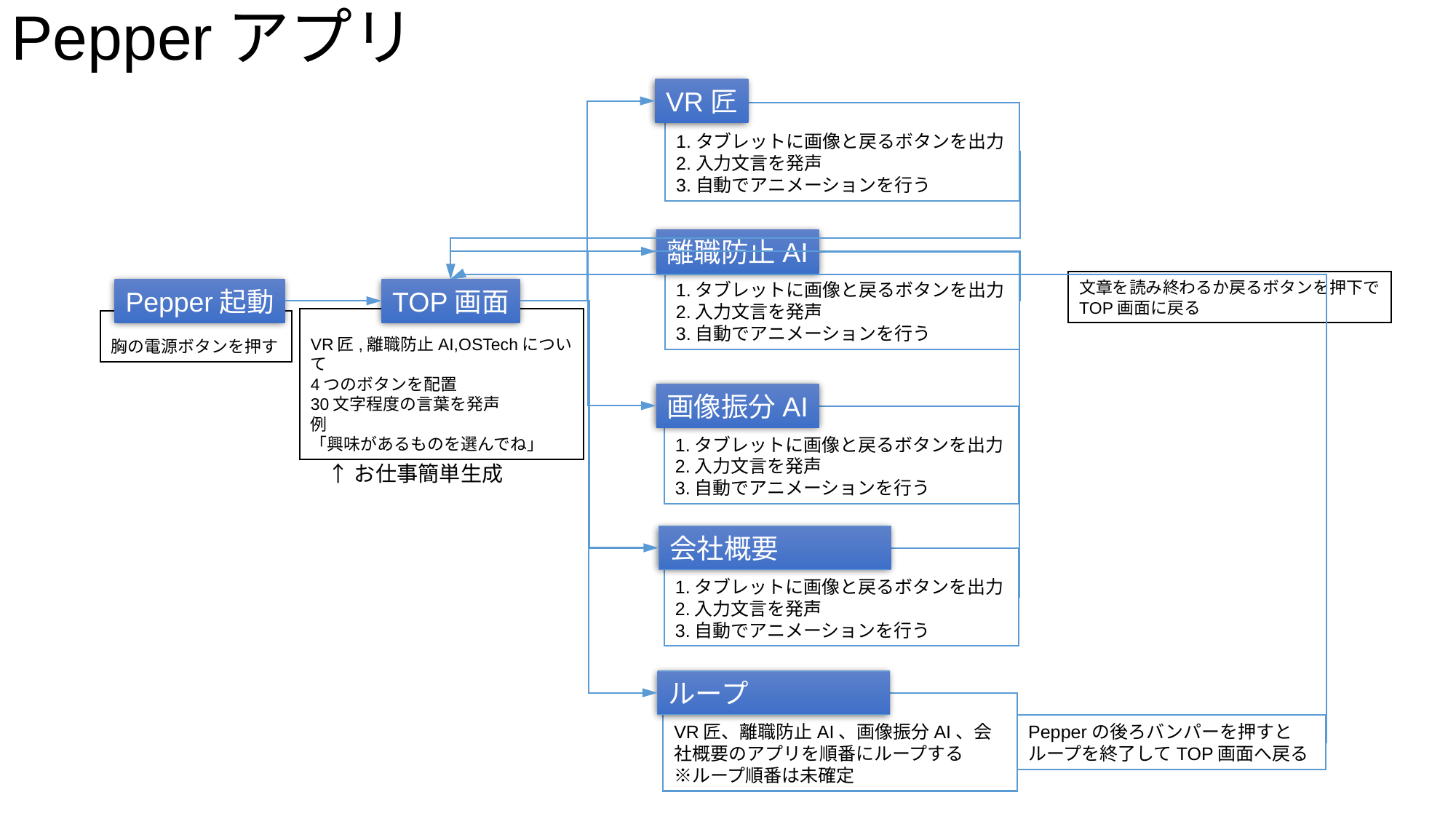

# Pepperアプリ
VR匠
　
1.タブレットに画像と戻るボタンを出力
2.入力文言を発声
3.自動でアニメーションを行う
離職防止AI
　
1.タブレットに画像と戻るボタンを出力
2.入力文言を発声
3.自動でアニメーションを行う
文章を読み終わるか戻るボタンを押下で
TOP画面に戻る
Pepper起動
TOP画面
VR匠,離職防止AI,OSTechについて
4つのボタンを配置
30文字程度の言葉を発声
例
「興味があるものを選んでね」
胸の電源ボタンを押す
画像振分AI
　
1.タブレットに画像と戻るボタンを出力
2.入力文言を発声
3.自動でアニメーションを行う
↑お仕事簡単生成
会社概要
　
1.タブレットに画像と戻るボタンを出力
2.入力文言を発声
3.自動でアニメーションを行う
ループ
　
VR匠、離職防止AI、画像振分AI、会社概要のアプリを順番にループする
※ループ順番は未確定
Pepperの後ろバンパーを押すと
ループを終了してTOP画面へ戻る